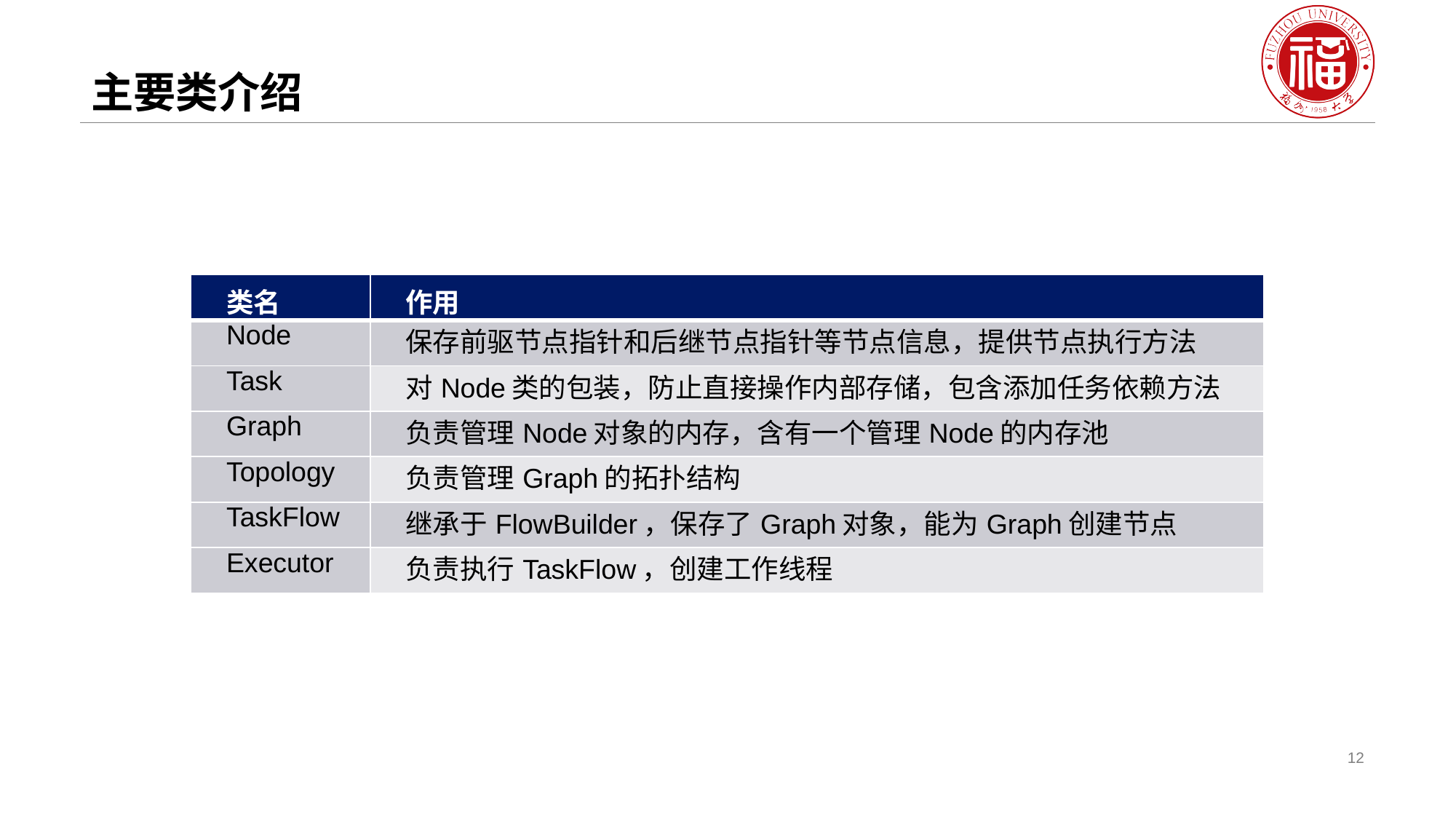

# 主要类介绍
| 类名 | 作用 |
| --- | --- |
| Node | 保存前驱节点指针和后继节点指针等节点信息，提供节点执行方法 |
| Task | 对Node类的包装，防止直接操作内部存储，包含添加任务依赖方法 |
| Graph | 负责管理Node对象的内存，含有一个管理Node的内存池 |
| Topology | 负责管理Graph的拓扑结构 |
| TaskFlow | 继承于FlowBuilder，保存了Graph对象，能为Graph创建节点 |
| Executor | 负责执行TaskFlow，创建工作线程 |
12